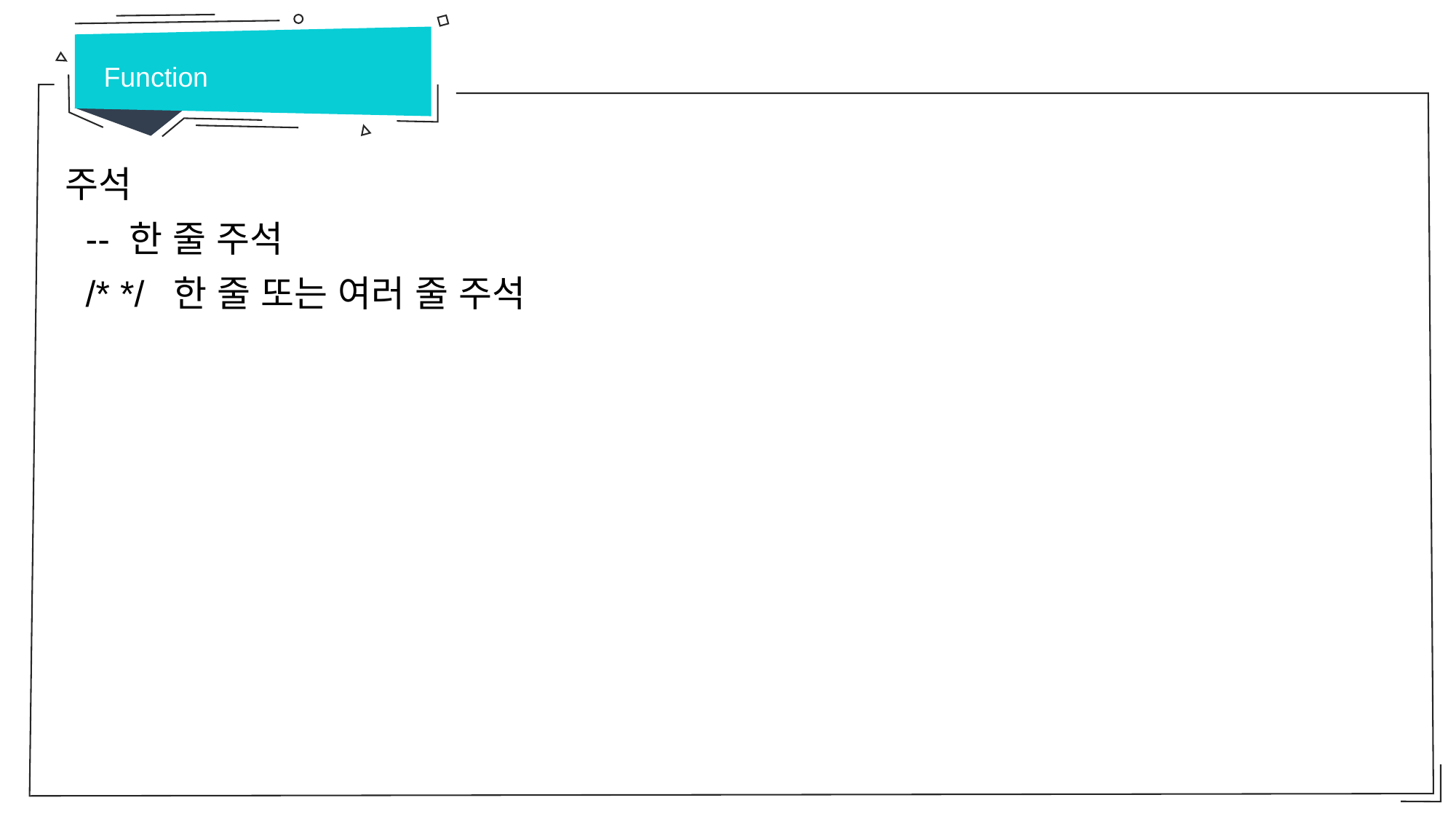

Function
주석
  -- 한 줄 주석
  /* */  한 줄 또는 여러 줄 주석